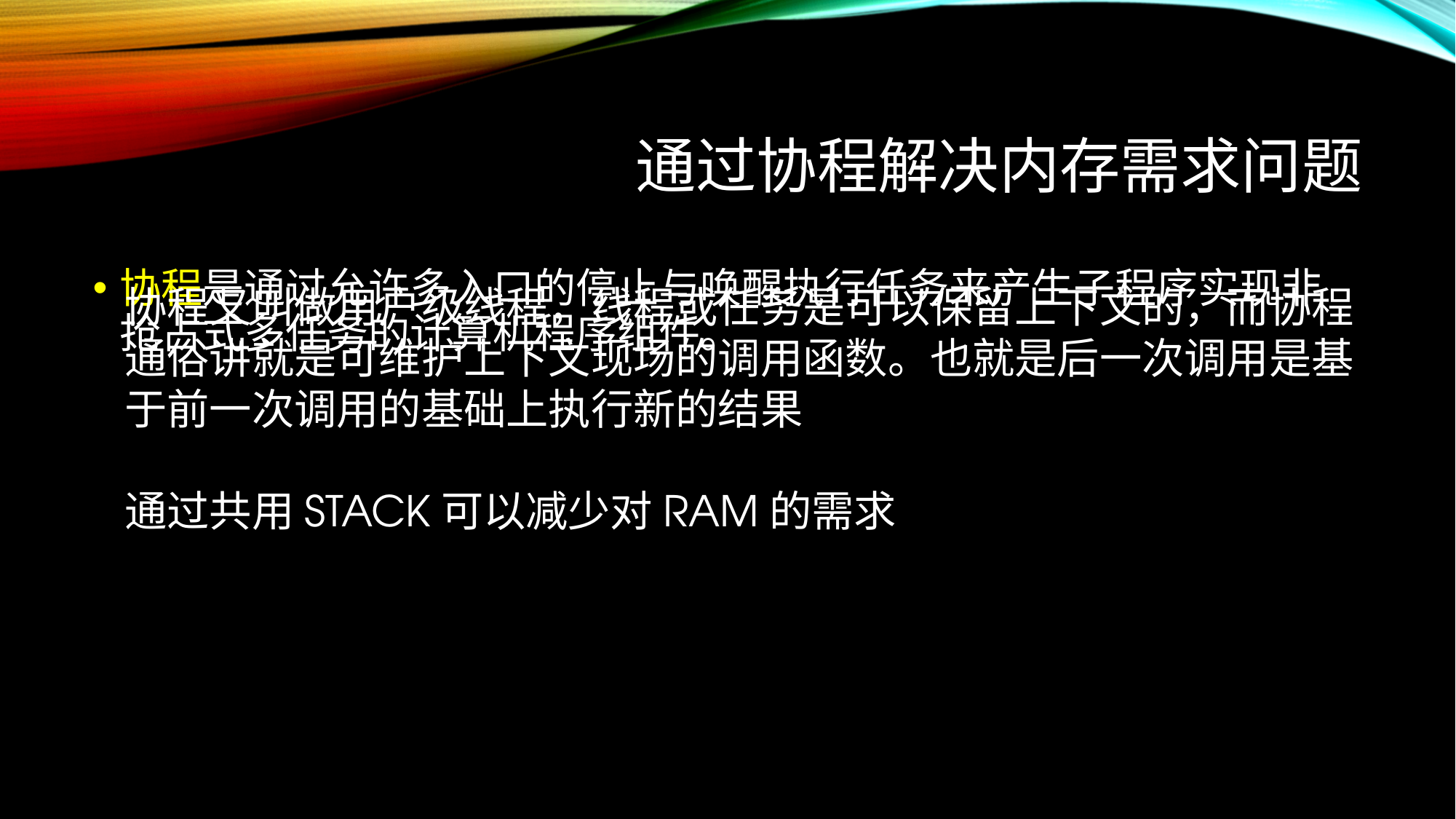

# 通过协程解决内存需求问题
协程是通过允许多入口的停止与唤醒执行任务来产生子程序实现非抢占式多任务的计算机程序组件。
协程又叫做用户级线程，线程或任务是可以保留上下文的，而协程通俗讲就是可维护上下文现场的调用函数。也就是后一次调用是基于前一次调用的基础上执行新的结果

通过共用STACK可以减少对RAM的需求